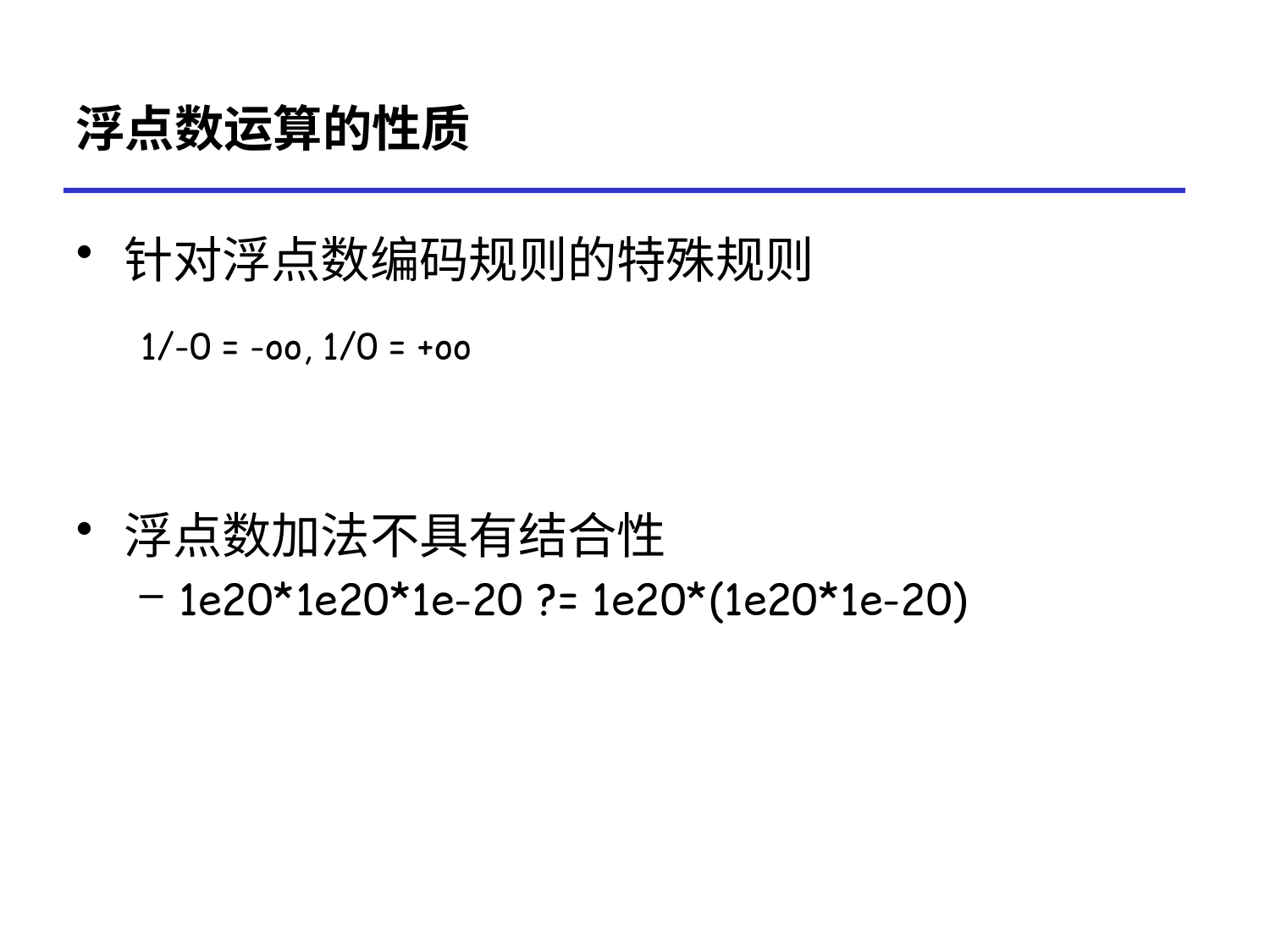

# 浮点数运算的性质
针对浮点数编码规则的特殊规则

浮点数加法不具有结合性
1e20*1e20*1e-20 ?= 1e20*(1e20*1e-20)
1/-0 = -oo, 1/0 = +oo